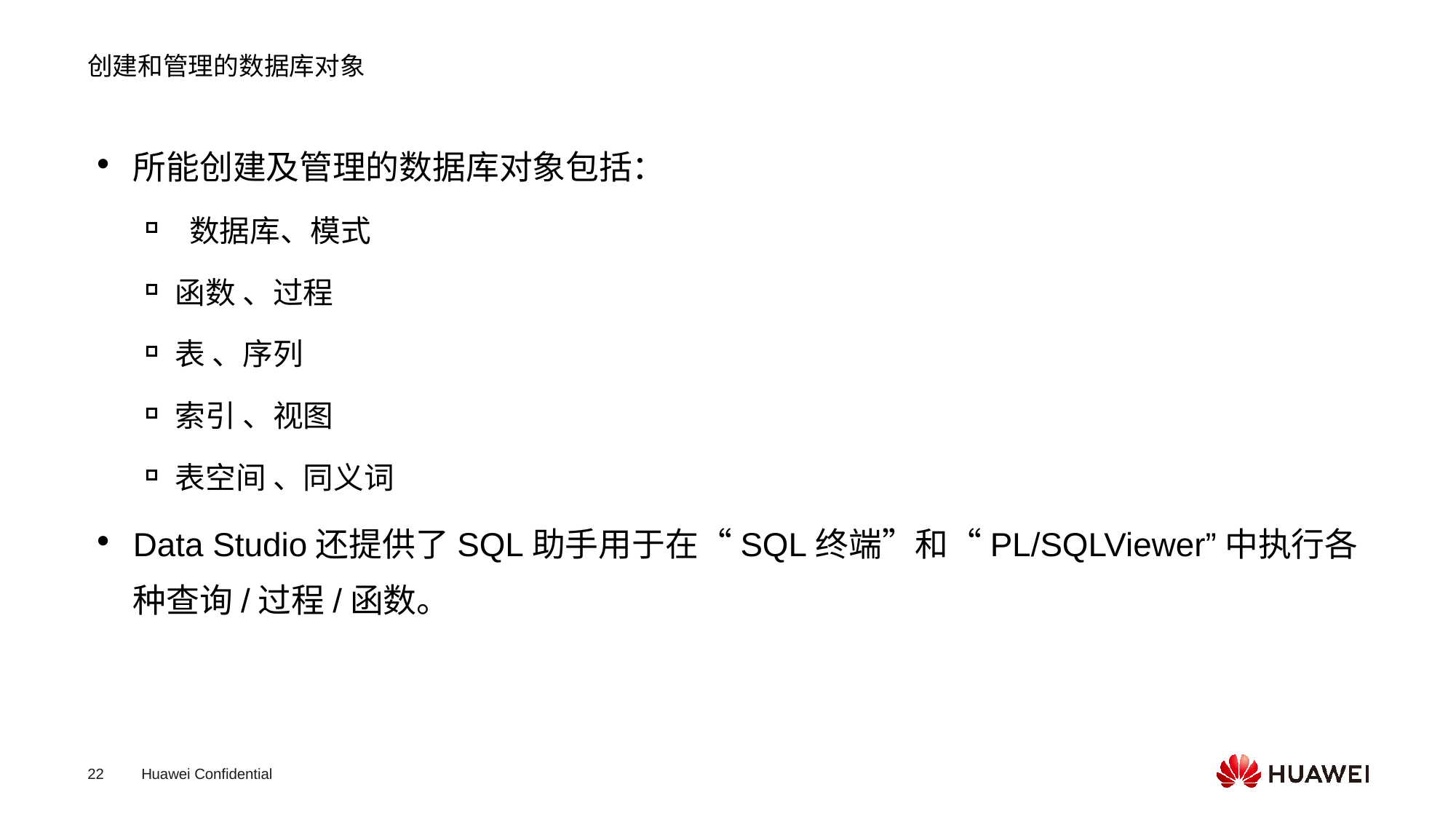

# 创建和管理的数据库对象
所能创建及管理的数据库对象包括：
 数据库、模式
函数 、过程
表 、序列
索引 、视图
表空间 、同义词
Data Studio还提供了SQL助手用于在“SQL终端”和“PL/SQLViewer”中执行各种查询/过程/函数。